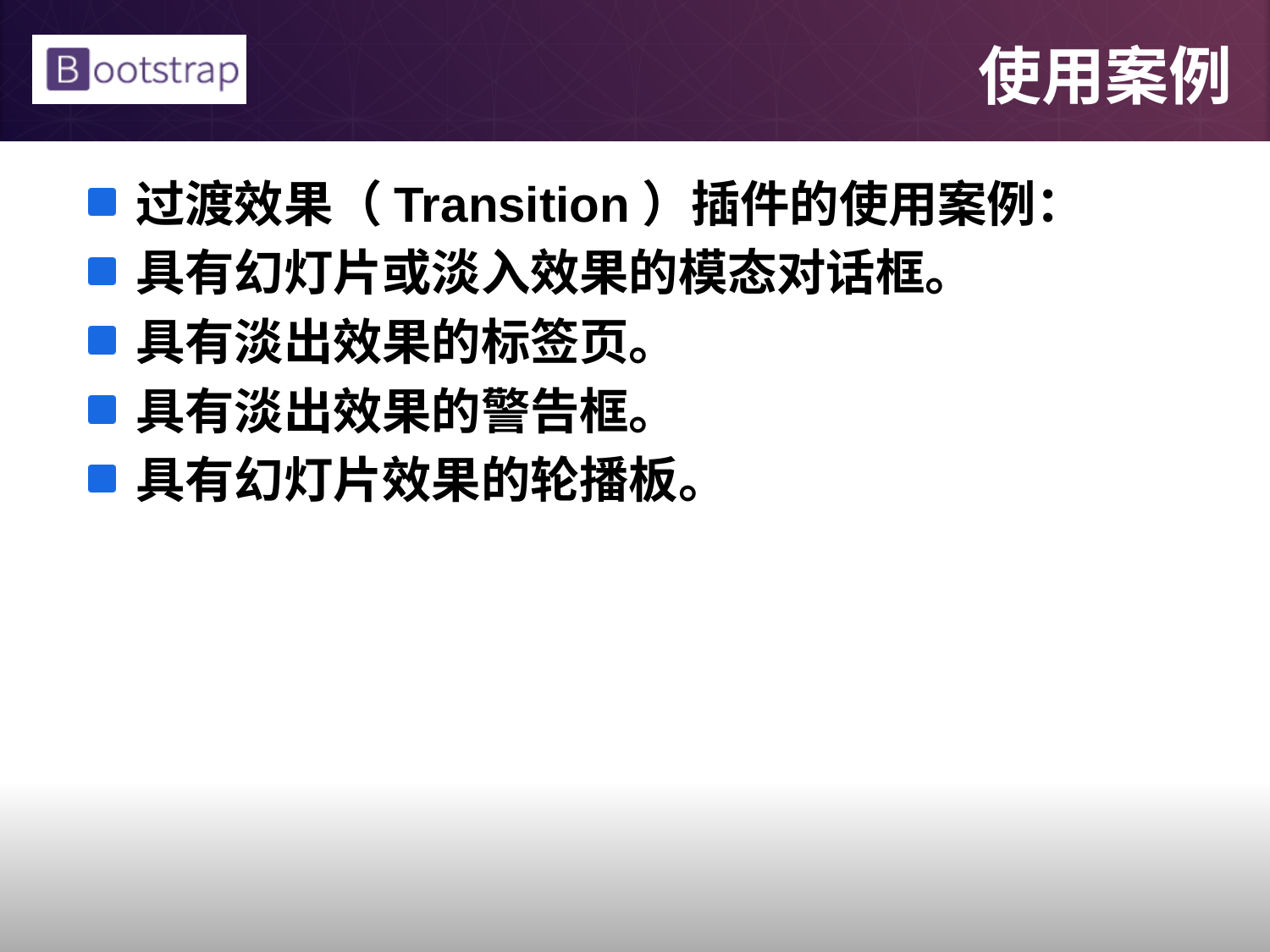

# 使用案例
过渡效果（Transition）插件的使用案例：
具有幻灯片或淡入效果的模态对话框。
具有淡出效果的标签页。
具有淡出效果的警告框。
具有幻灯片效果的轮播板。